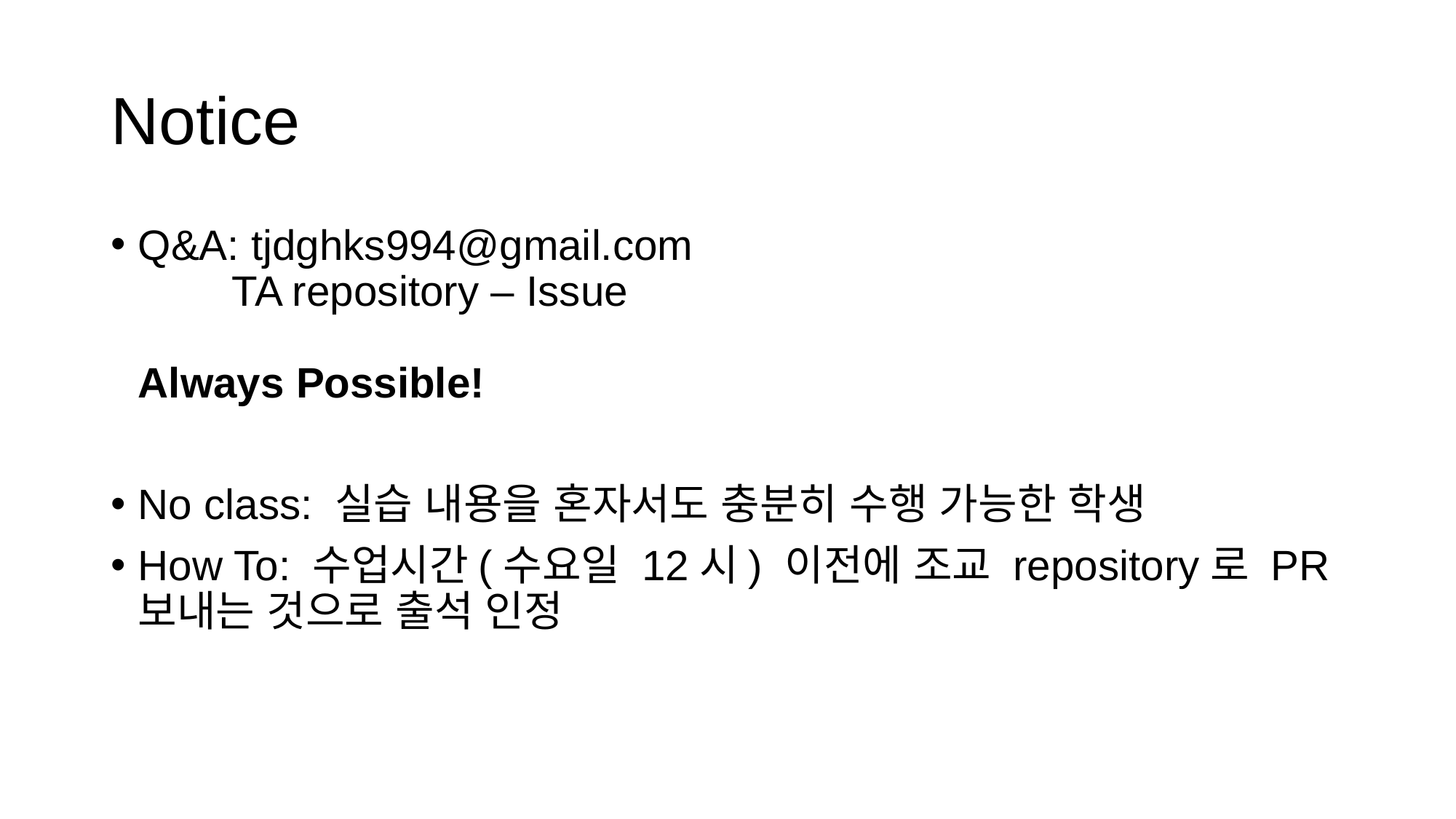

# Notice
Q&A: tjdghks994@gmail.com
        TA repository – Issue
Always Possible!

No class: 실습 내용을 혼자서도 충분히 수행 가능한 학생
How To: 수업시간(수요일 12시) 이전에 조교 repository로 PR 보내는 것으로 출석 인정